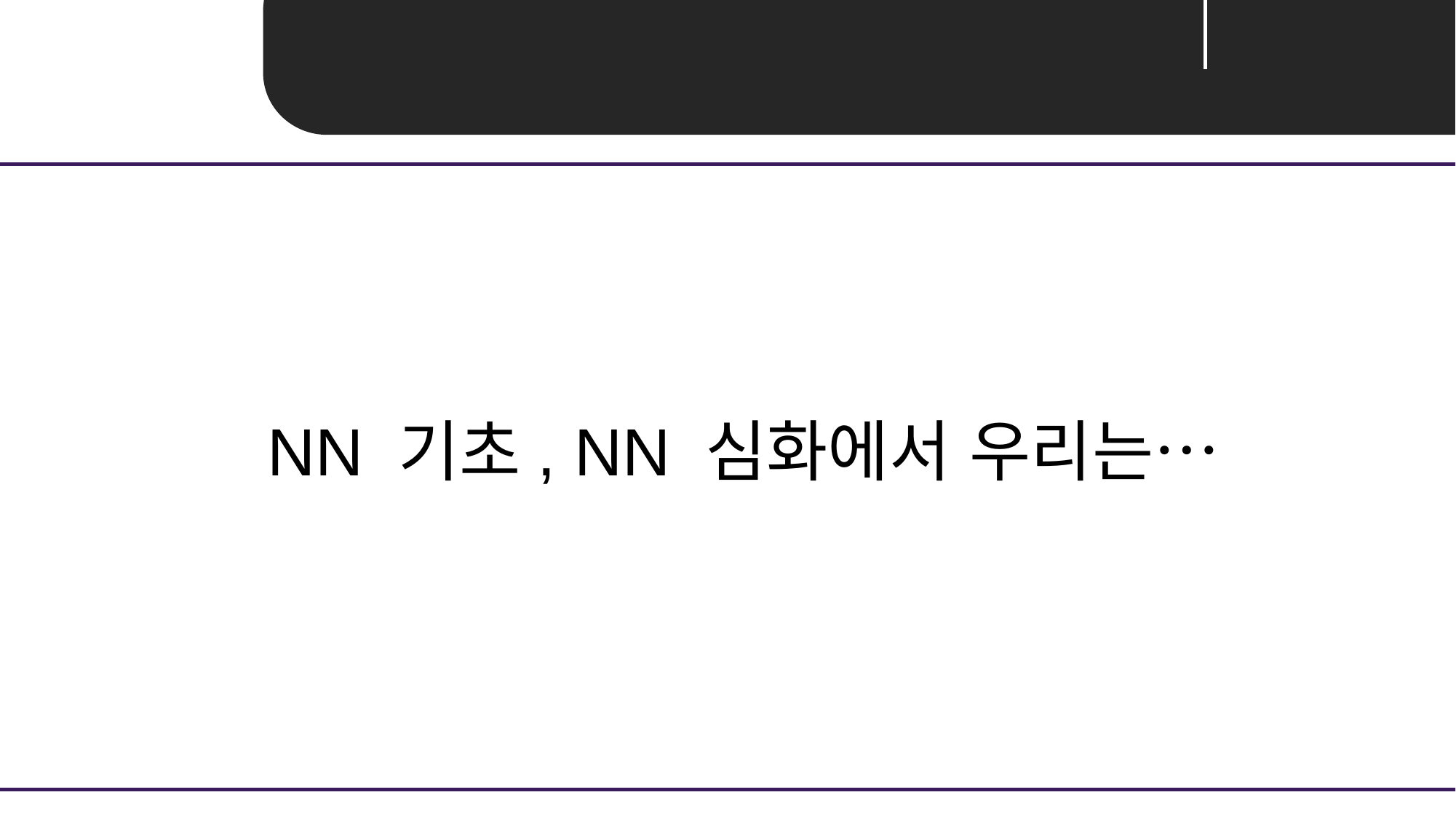

Unit  01 ㅣ  Intro
NN 기초, NN 심화에서 우리는…